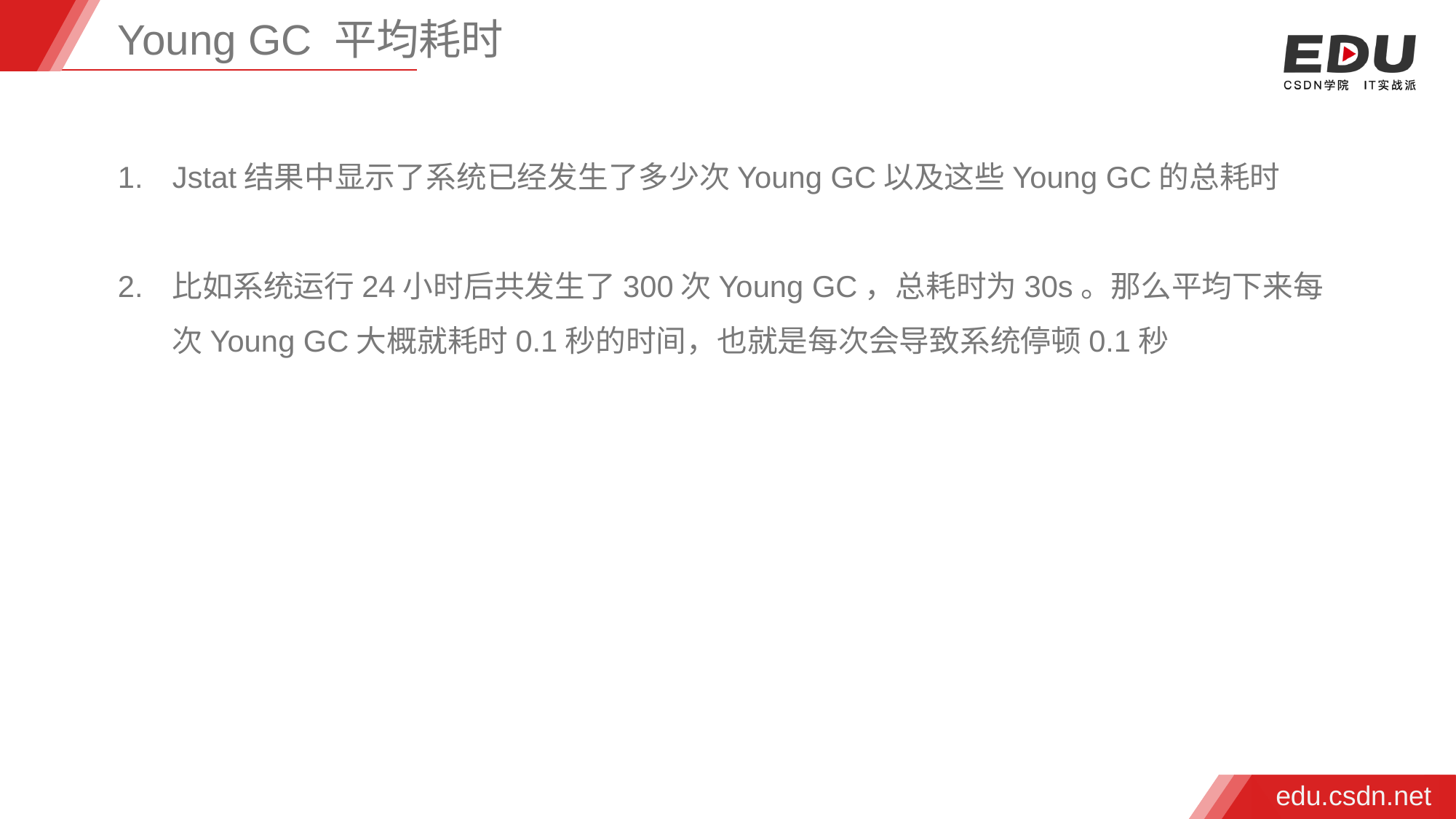

Young GC 平均耗时
Jstat结果中显示了系统已经发生了多少次Young GC以及这些Young GC的总耗时

比如系统运行24小时后共发生了300次Young GC，总耗时为30s。那么平均下来每次Young GC大概就耗时0.1秒的时间，也就是每次会导致系统停顿0.1秒
edu.csdn.net